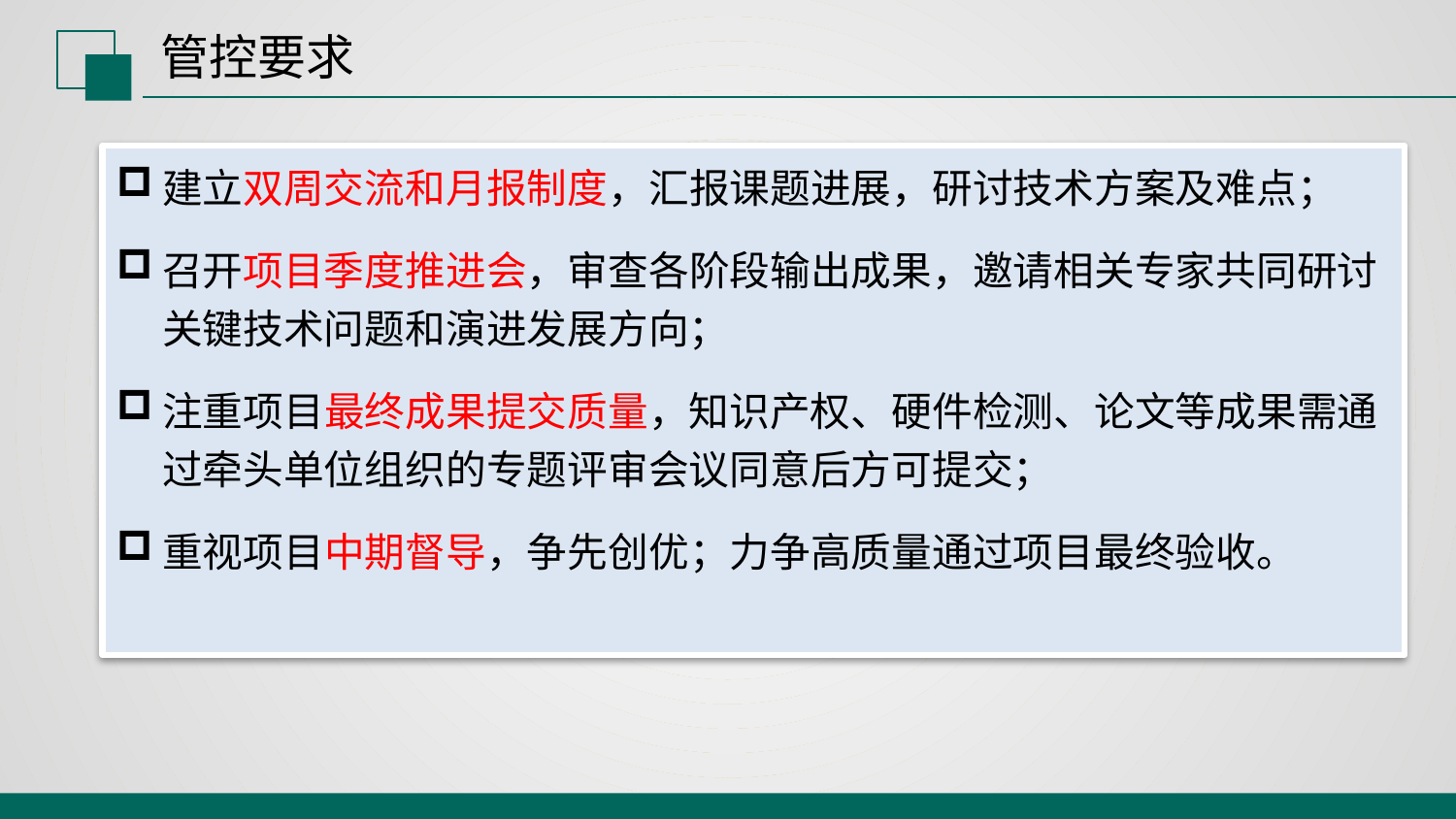

管控要求
建立双周交流和月报制度，汇报课题进展，研讨技术方案及难点；
召开项目季度推进会，审查各阶段输出成果，邀请相关专家共同研讨关键技术问题和演进发展方向；
注重项目最终成果提交质量，知识产权、硬件检测、论文等成果需通过牵头单位组织的专题评审会议同意后方可提交；
重视项目中期督导，争先创优；力争高质量通过项目最终验收。